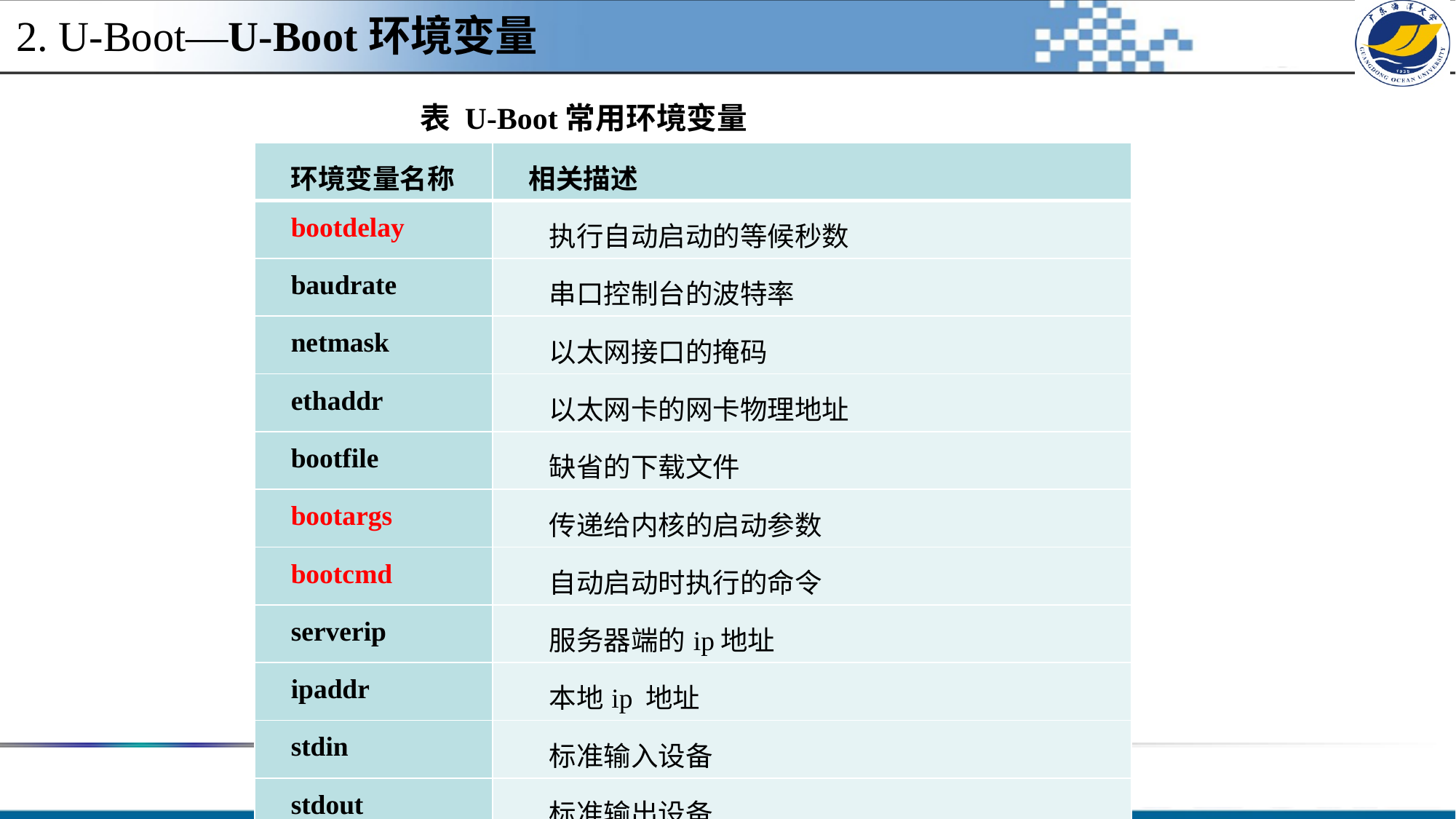

2. U-Boot—U-Boot环境变量
表 U-Boot常用环境变量
| 环境变量名称 | 相关描述 |
| --- | --- |
| bootdelay | 执行自动启动的等候秒数 |
| baudrate | 串口控制台的波特率 |
| netmask | 以太网接口的掩码 |
| ethaddr | 以太网卡的网卡物理地址 |
| bootfile | 缺省的下载文件 |
| bootargs | 传递给内核的启动参数 |
| bootcmd | 自动启动时执行的命令 |
| serverip | 服务器端的ip地址 |
| ipaddr | 本地ip 地址 |
| stdin | 标准输入设备 |
| stdout | 标准输出设备 |
| stderr | 标准出错设备 |